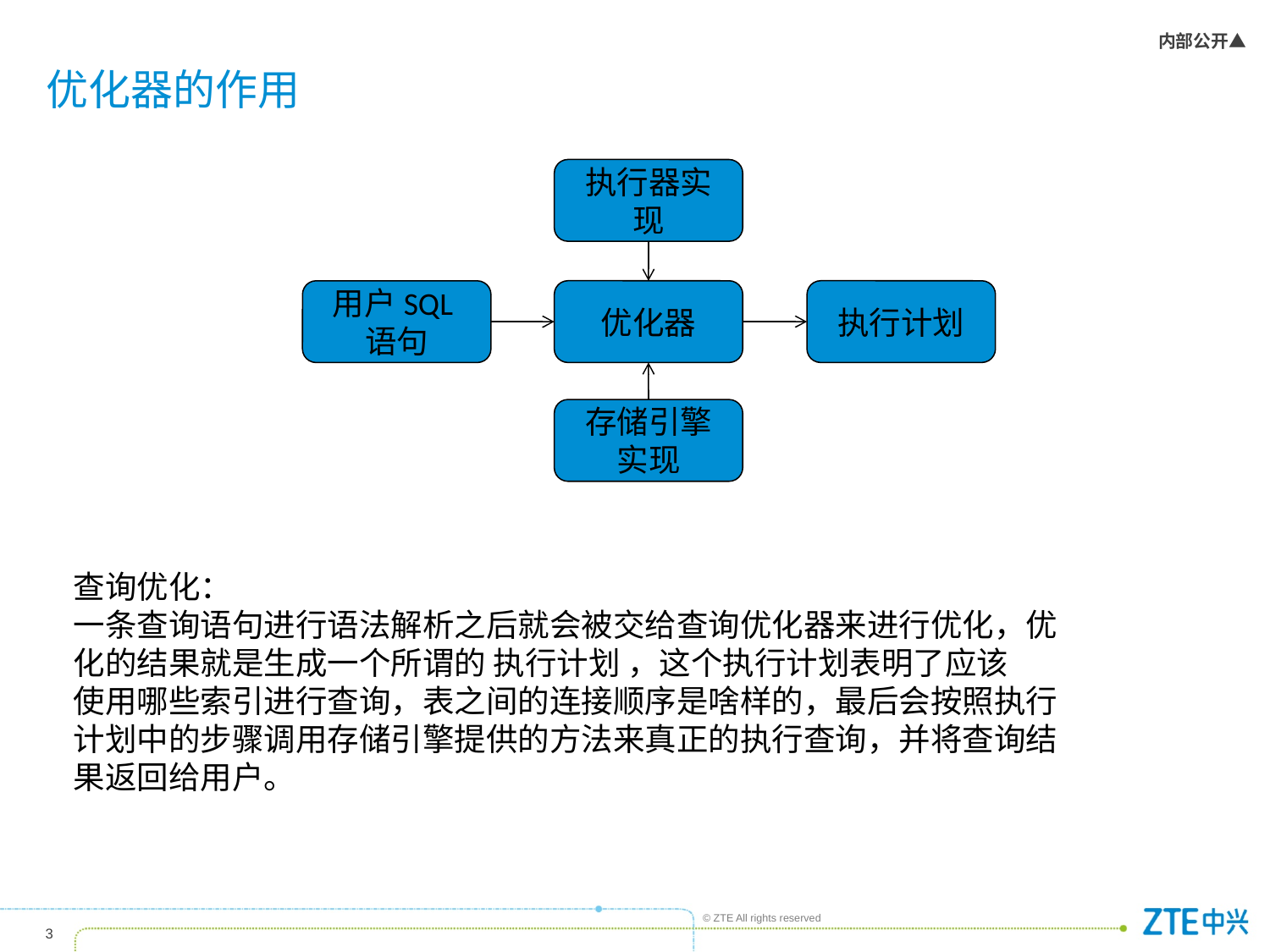

# 优化器的作用
执行器实现
优化器
执行计划
用户SQL语句
存储引擎实现
查询优化：
一条查询语句进行语法解析之后就会被交给查询优化器来进行优化，优化的结果就是生成一个所谓的 执行计划 ，这个执行计划表明了应该
使用哪些索引进行查询，表之间的连接顺序是啥样的，最后会按照执行计划中的步骤调用存储引擎提供的方法来真正的执行查询，并将查询结果返回给用户。